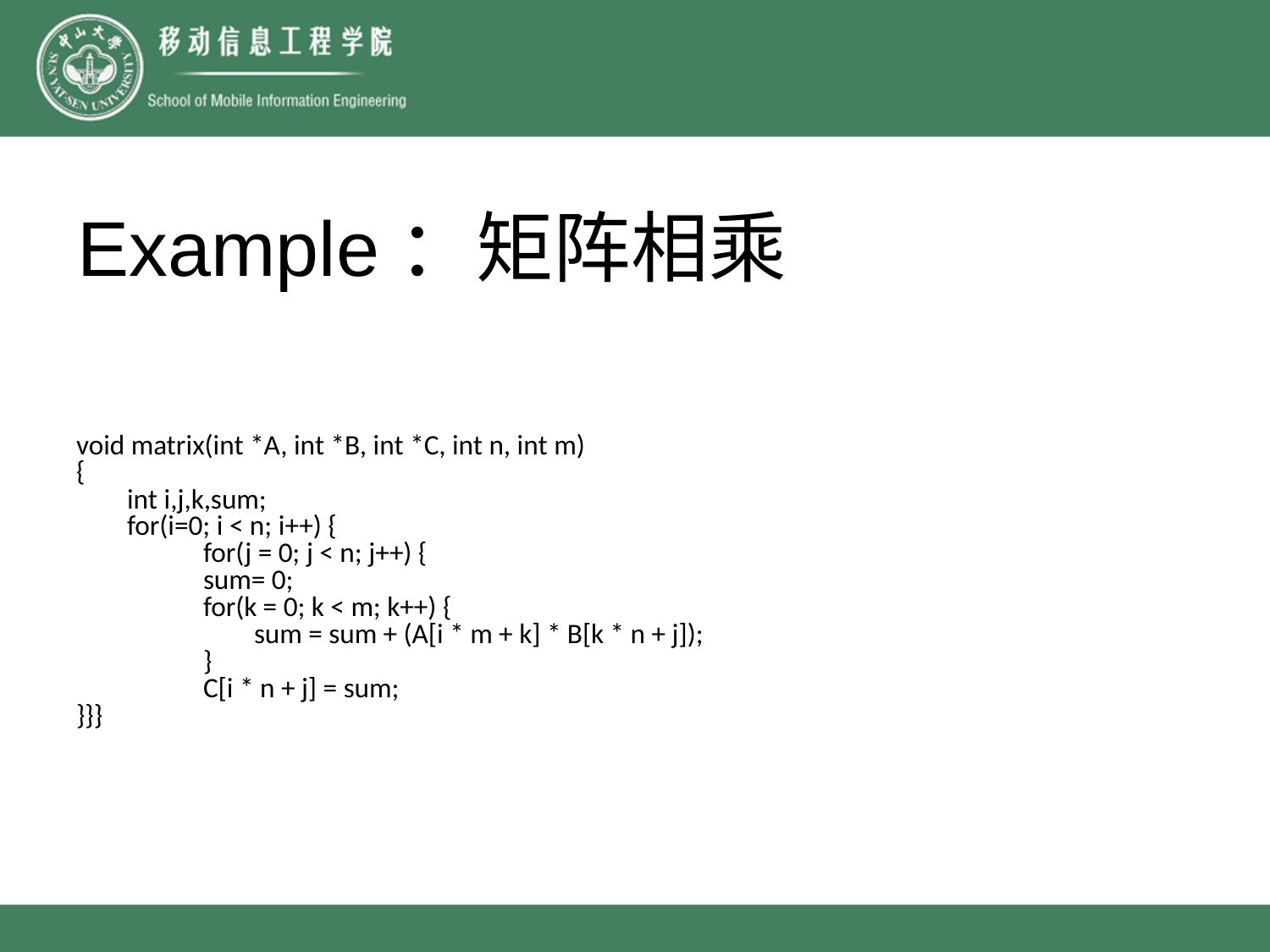

Example：矩阵相乘
void matrix(int *A, int *B, int *C, int n, int m)
{
        int i,j,k,sum;
        for(i=0; i < n; i++) {
	for(j = 0; j < n; j++) {
	sum= 0;
	for(k = 0; k < m; k++) {
	        sum = sum + (A[i * m + k] * B[k * n + j]);
	}
	C[i * n + j] = sum;
}}}